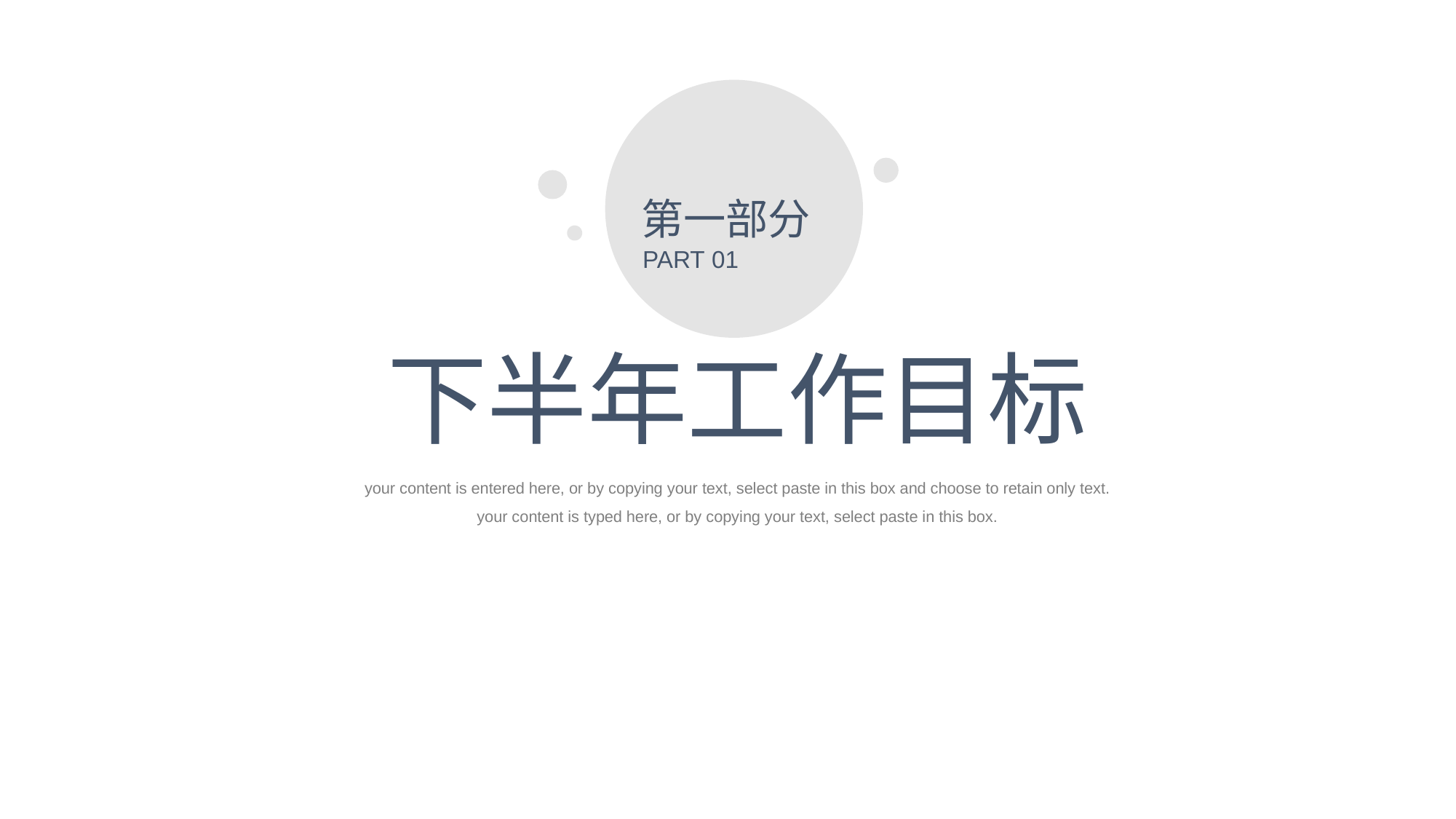

第一部分

PART 01
下半年工作目标
your content is entered here, or by copying your text, select paste in this box and choose to retain only text. your content is typed here, or by copying your text, select paste in this box.